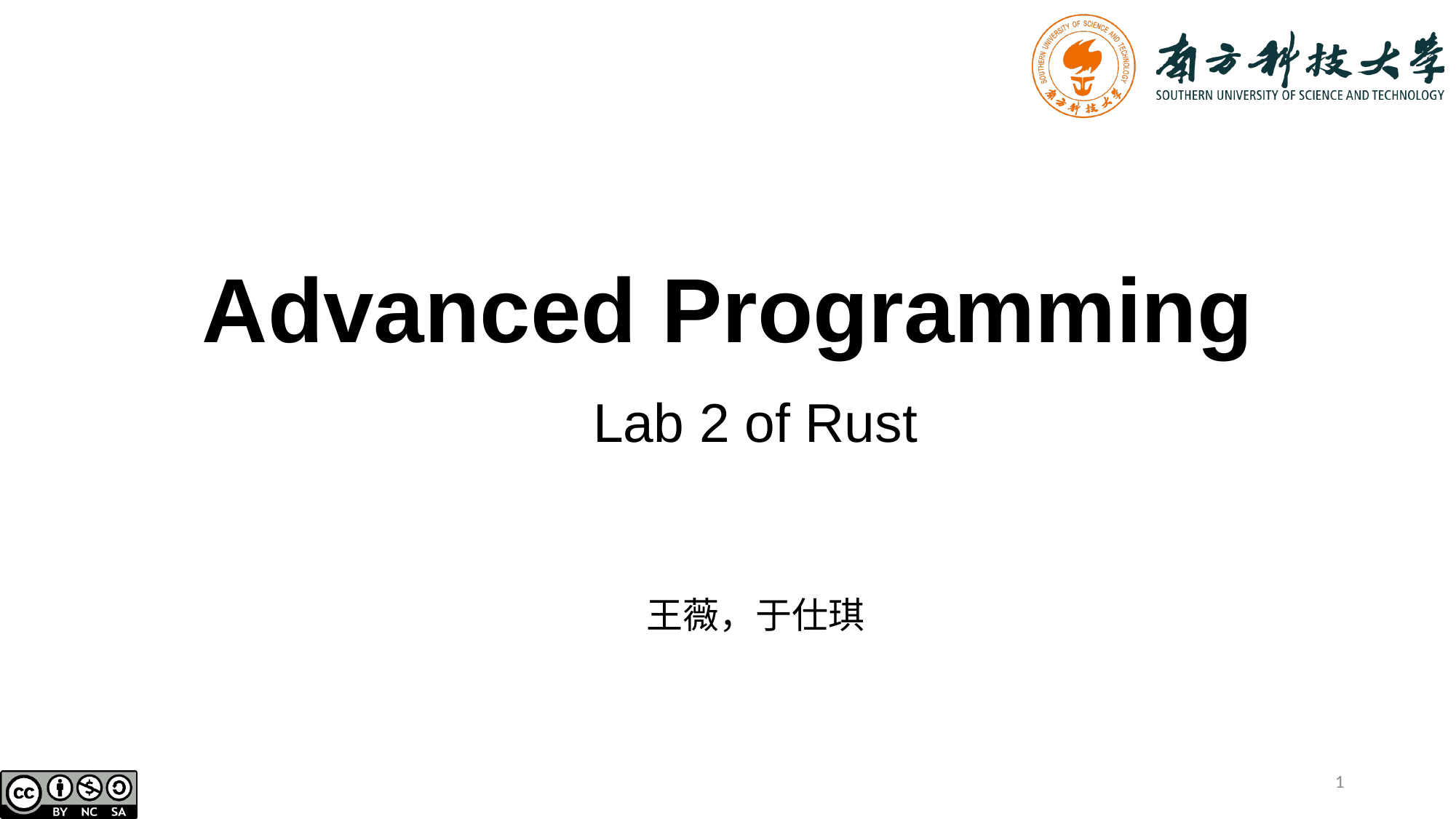

# Advanced Programming
Lab 2 of Rust

王薇，于仕琪

1